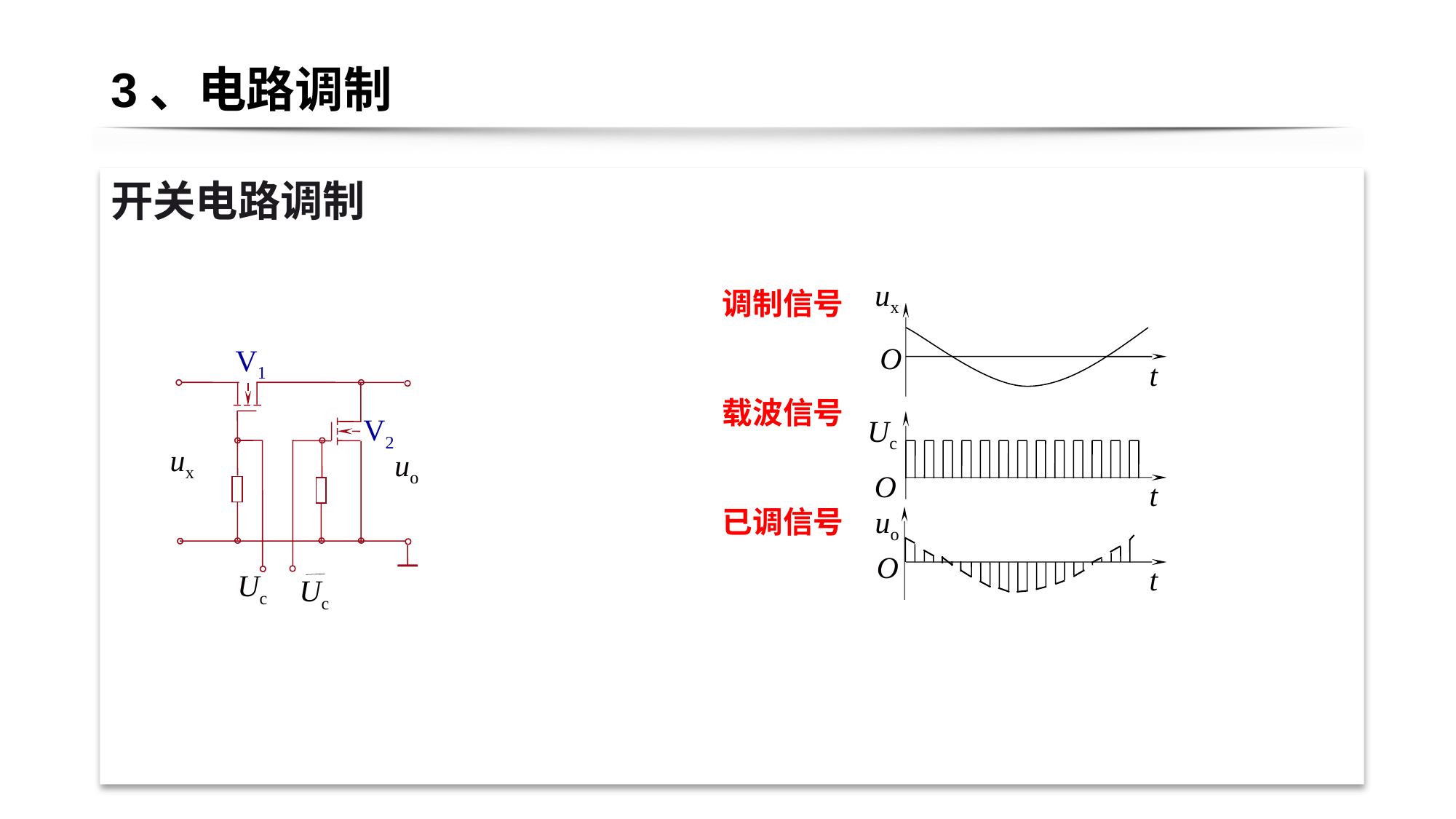

# 3、电路调制
开关电路调制

 ux

O
t

 Uc

 O
t

 uo

O
t
调制信号

载波信号

已调信号
V1

V2

ux

uo

Uc

Uc